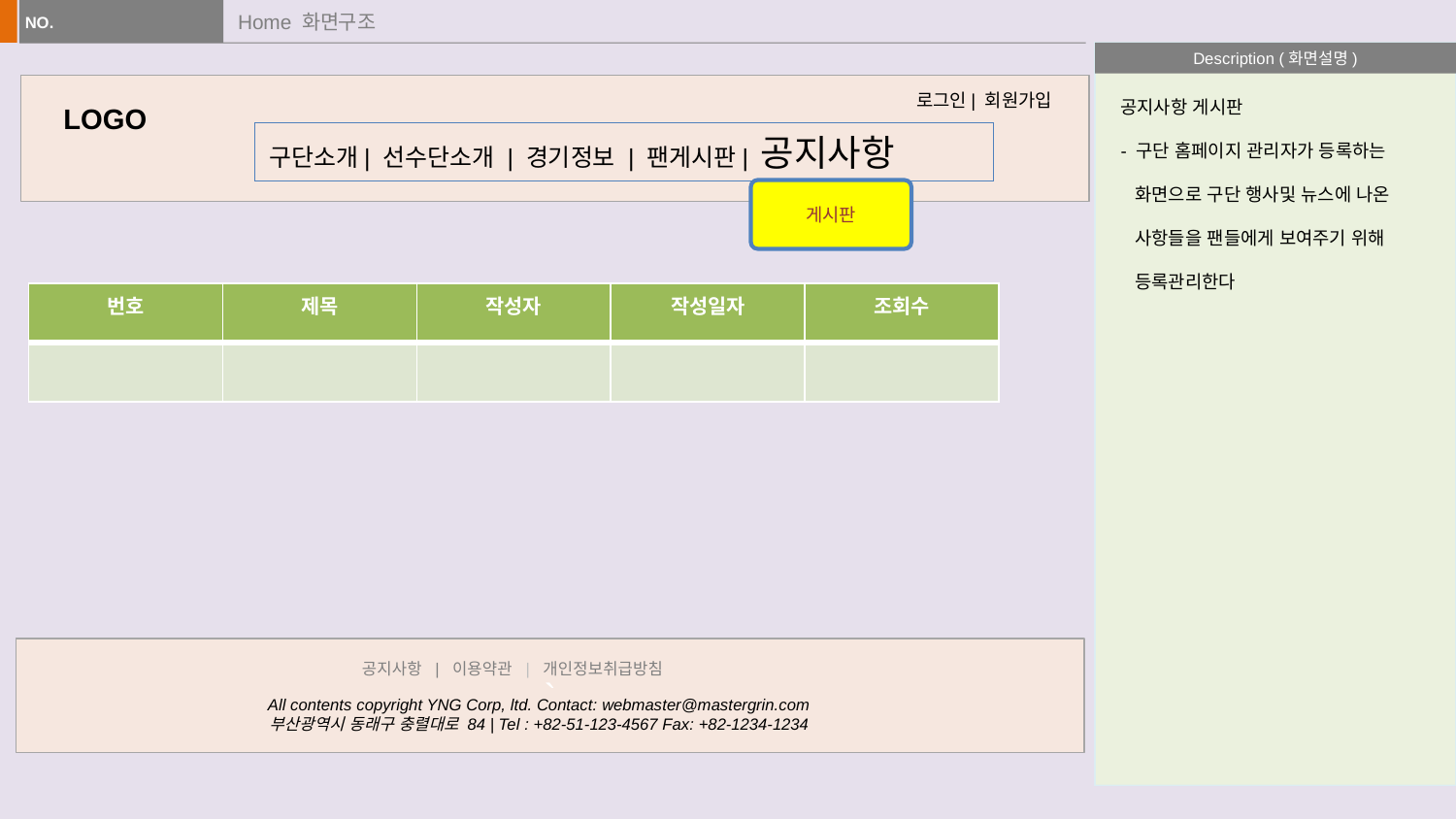

# Home 화면구조

로그인| 회원가입
공지사항 게시판

- 구단 홈페이지 관리자가 등록하는

  화면으로 구단 행사및 뉴스에 나온

  사항들을 팬들에게 보여주기 위해

  등록관리한다
LOGO
구단소개| 선수단소개 | 경기정보 | 팬게시판| 공지사항
게시판
| 번호 | 제목 | 작성자 | 작성일자 | 조회수 |
| --- | --- | --- | --- | --- |
|  |  |  |  |  |
`
공지사항  |  이용약관  |  개인정보취급방침
All contents copyright YNG Corp, ltd. Contact: webmaster@mastergrin.com
부산광역시 동래구 충렬대로 84 | Tel : +82-51-123-4567 Fax: +82-1234-1234